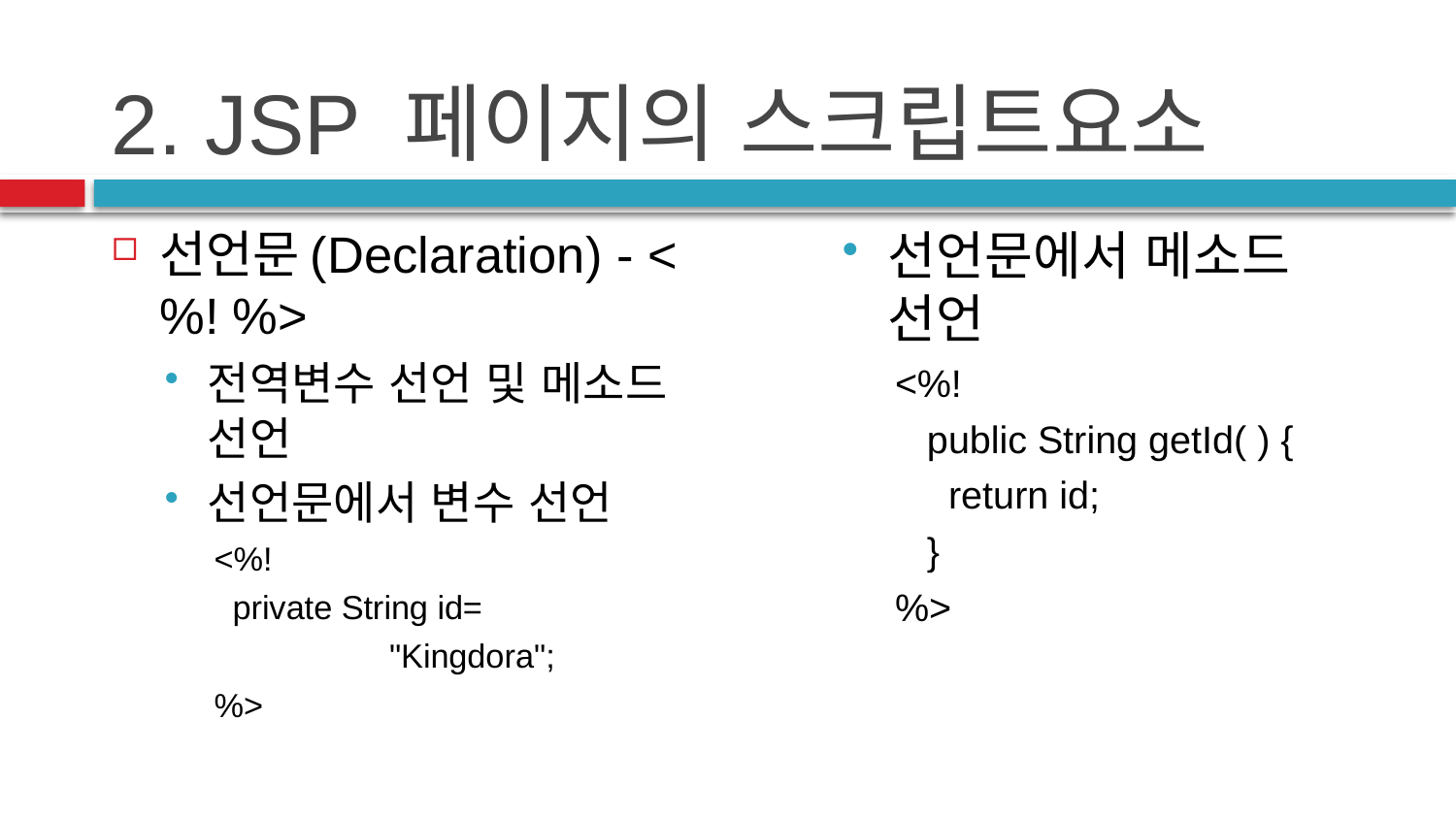

# 2. JSP 페이지의 스크립트요소
선언문에서 메소드 선언
<%!
   public String getId( ) {
     return id;
   }
%>
선언문(Declaration) - <%! %>
전역변수 선언 및 메소드 선언
선언문에서 변수 선언
<%!
  private String id=
                   "Kingdora";
%>